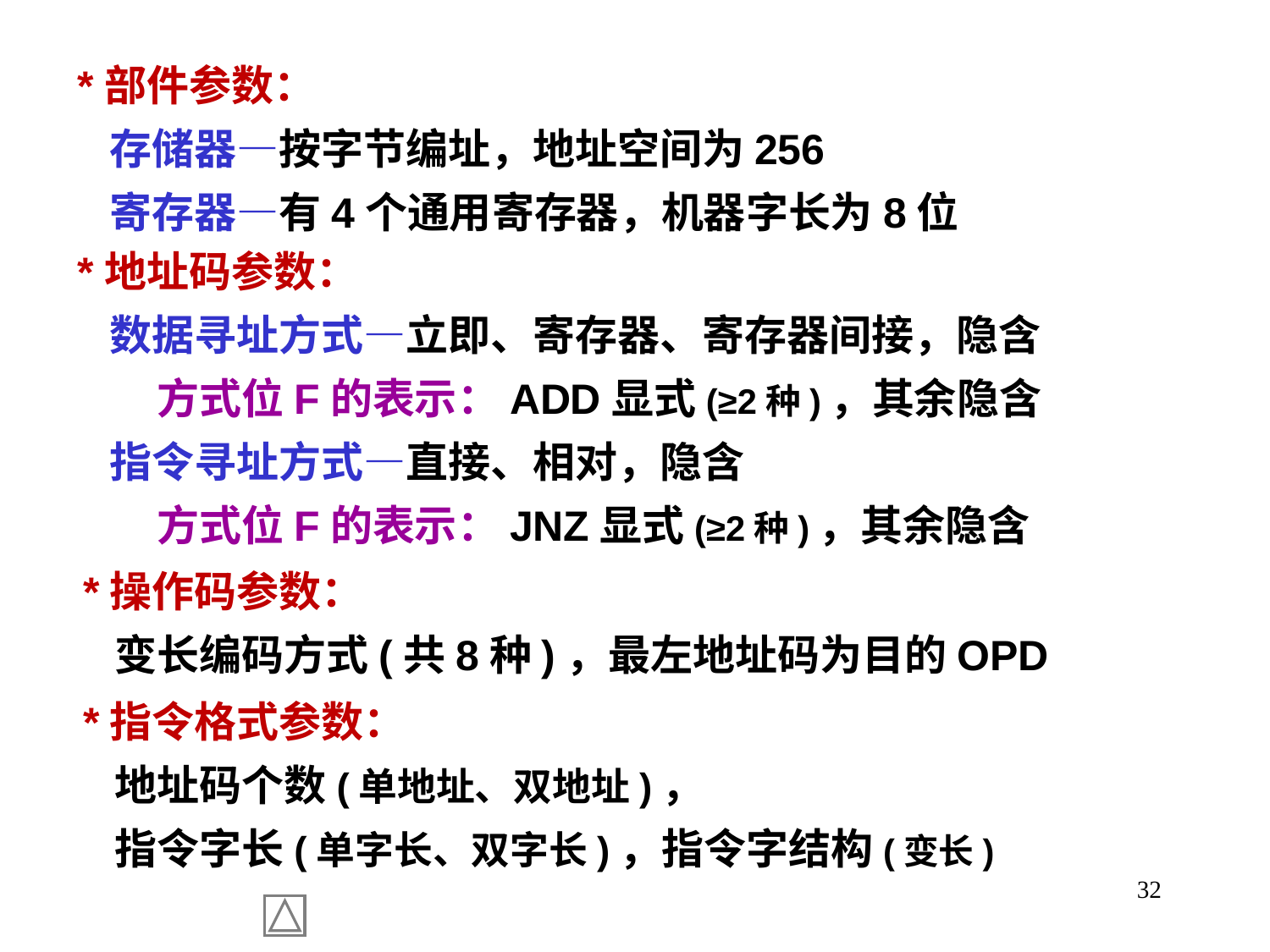

*部件参数：
      存储器—按字节编址，地址空间为256
      寄存器—有4个通用寄存器，机器字长为8位
   *地址码参数：
      数据寻址方式—立即、寄存器、寄存器间接，隐含
           方式位F的表示：ADD显式(≥2种)，其余隐含
      指令寻址方式—直接、相对，隐含
           方式位F的表示：JNZ显式(≥2种)，其余隐含
   *操作码参数：
      变长编码方式(共8种)，最左地址码为目的OPD
   *指令格式参数：
      地址码个数(单地址、双地址)，
      指令字长(单字长、双字长)，指令字结构(变长)
32